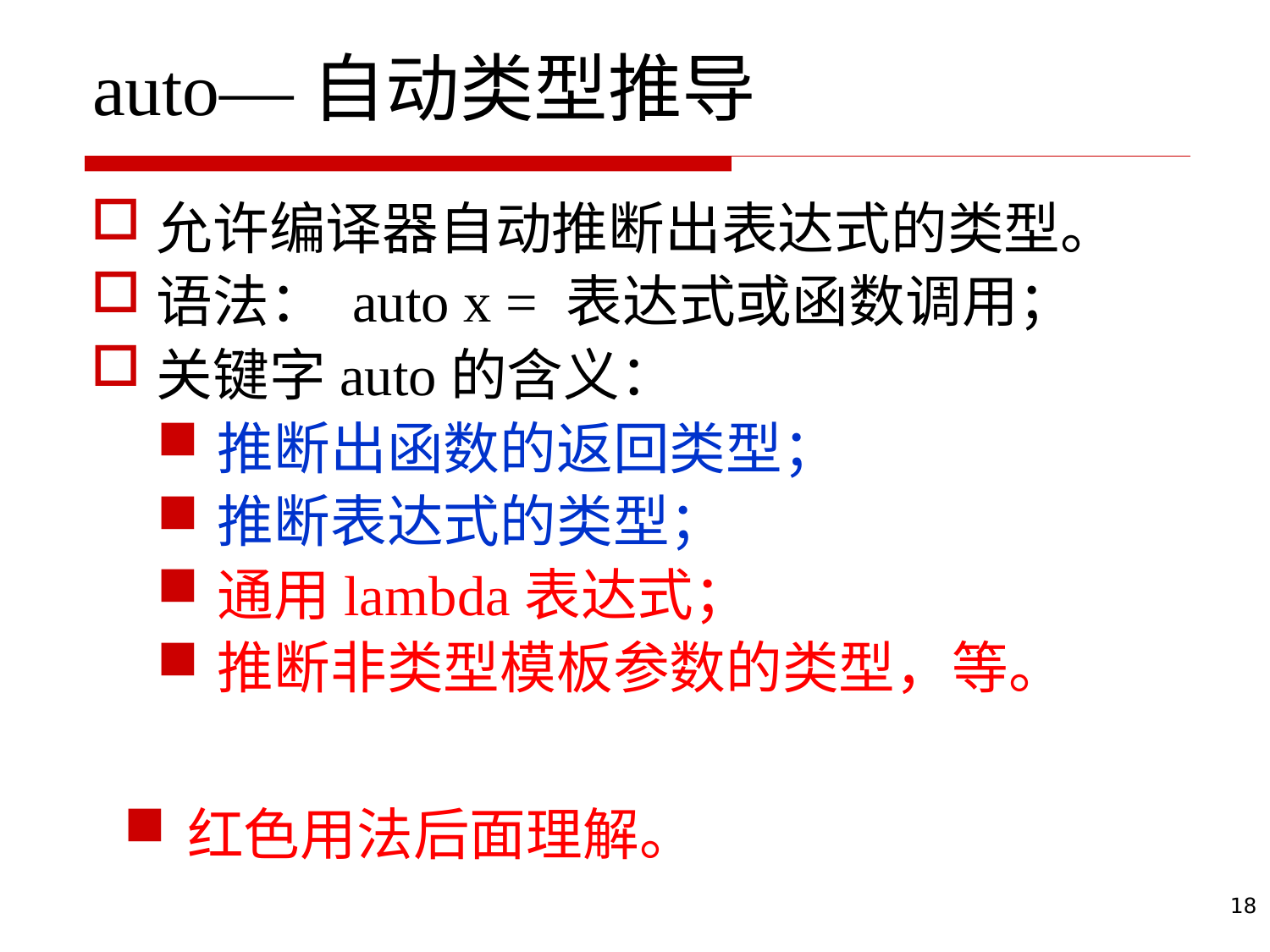

# auto—自动类型推导
允许编译器自动推断出表达式的类型。
语法： auto x = 表达式或函数调用；
关键字auto的含义：
推断出函数的返回类型；
推断表达式的类型；
通用lambda表达式；
推断非类型模板参数的类型，等。

红色用法后面理解。

18